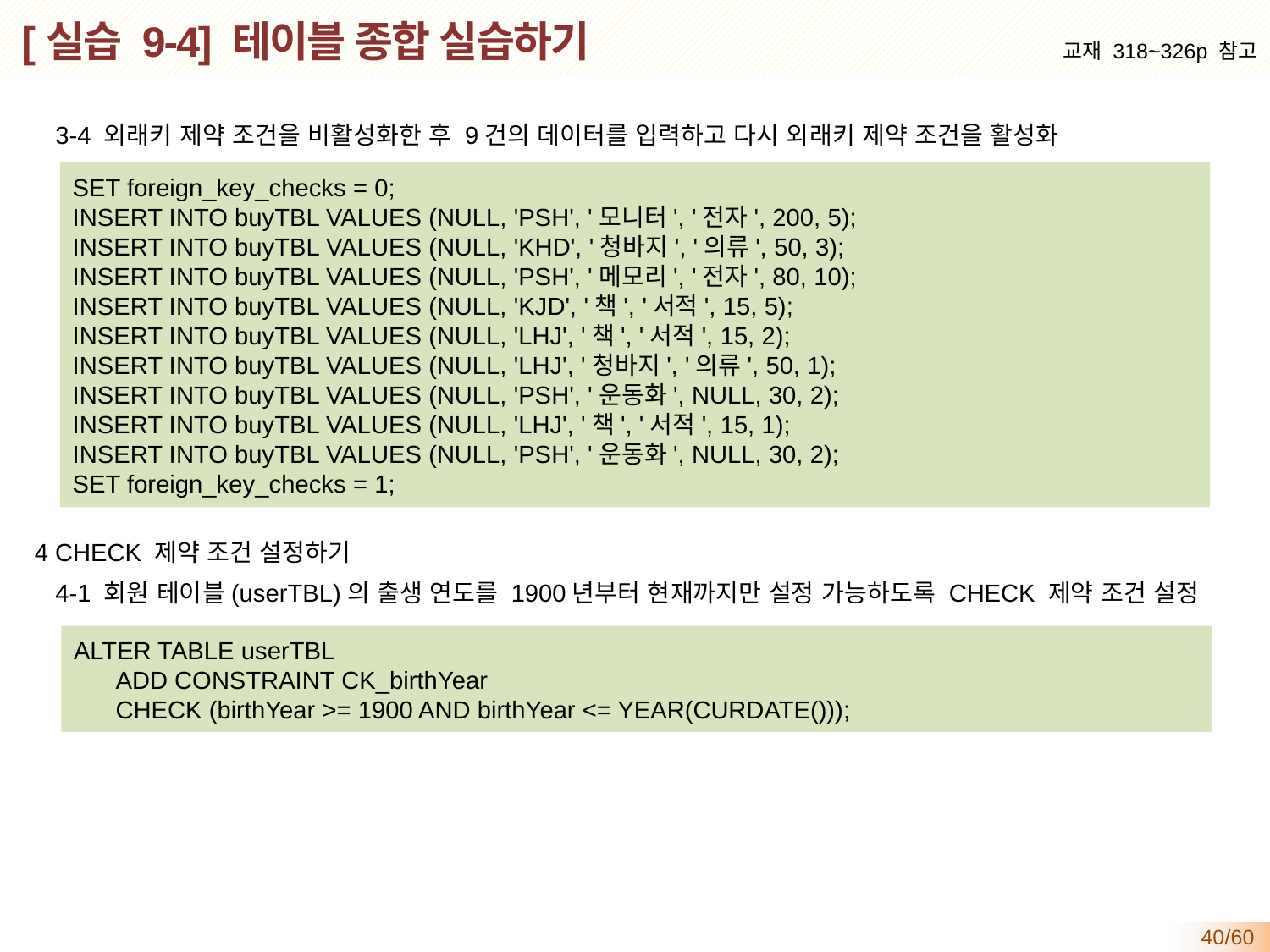

# [실습 9-4] 테이블 종합 실습하기
교재 318~326p 참고
   3-4 외래키 제약 조건을 비활성화한 후 9건의 데이터를 입력하고 다시 외래키 제약 조건을 활성화

4 CHECK 제약 조건 설정하기
   4-1 회원 테이블(userTBL)의 출생 연도를 1900년부터 현재까지만 설정 가능하도록 CHECK 제약 조건 설정

SET foreign_key_checks = 0;
INSERT INTO buyTBL VALUES (NULL, 'PSH', '모니터', '전자', 200, 5);
INSERT INTO buyTBL VALUES (NULL, 'KHD', '청바지', '의류', 50, 3);
INSERT INTO buyTBL VALUES (NULL, 'PSH', '메모리', '전자', 80, 10);
INSERT INTO buyTBL VALUES (NULL, 'KJD', '책', '서적', 15, 5);
INSERT INTO buyTBL VALUES (NULL, 'LHJ', '책', '서적', 15, 2);
INSERT INTO buyTBL VALUES (NULL, 'LHJ', '청바지', '의류', 50, 1);
INSERT INTO buyTBL VALUES (NULL, 'PSH', '운동화', NULL, 30, 2);
INSERT INTO buyTBL VALUES (NULL, 'LHJ', '책', '서적', 15, 1);
INSERT INTO buyTBL VALUES (NULL, 'PSH', '운동화', NULL, 30, 2);
SET foreign_key_checks = 1;
ALTER TABLE userTBL
      ADD CONSTRAINT CK_birthYear
      CHECK (birthYear >= 1900 AND birthYear <= YEAR(CURDATE()));